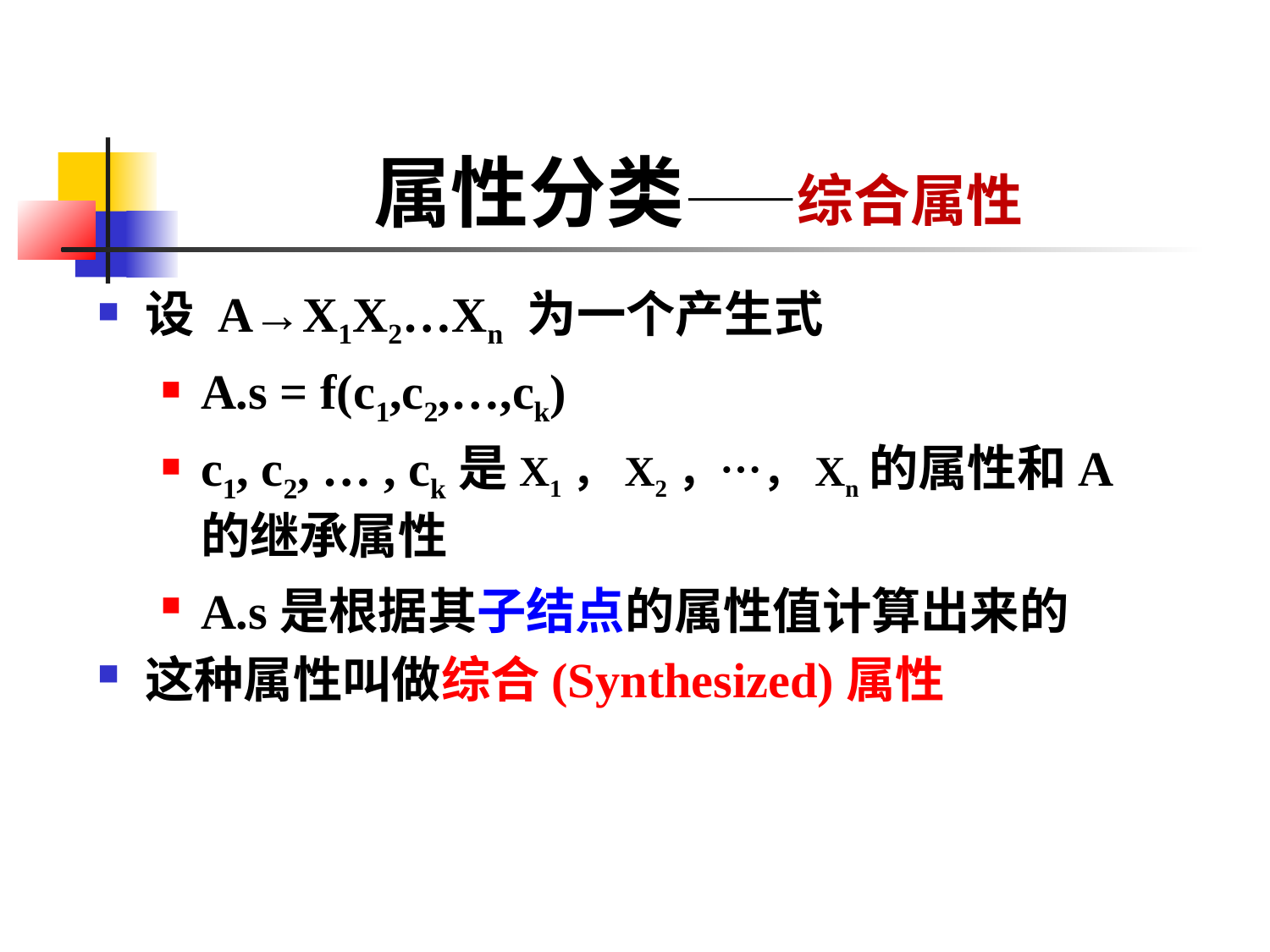

属性分类——综合属性
设 A→X1X2…Xn 为一个产生式
A.s = f(c1,c2,…,ck)
c1, c2, … , ck是X1，X2，…，Xn的属性和A的继承属性
A.s是根据其子结点的属性值计算出来的
这种属性叫做综合(Synthesized)属性